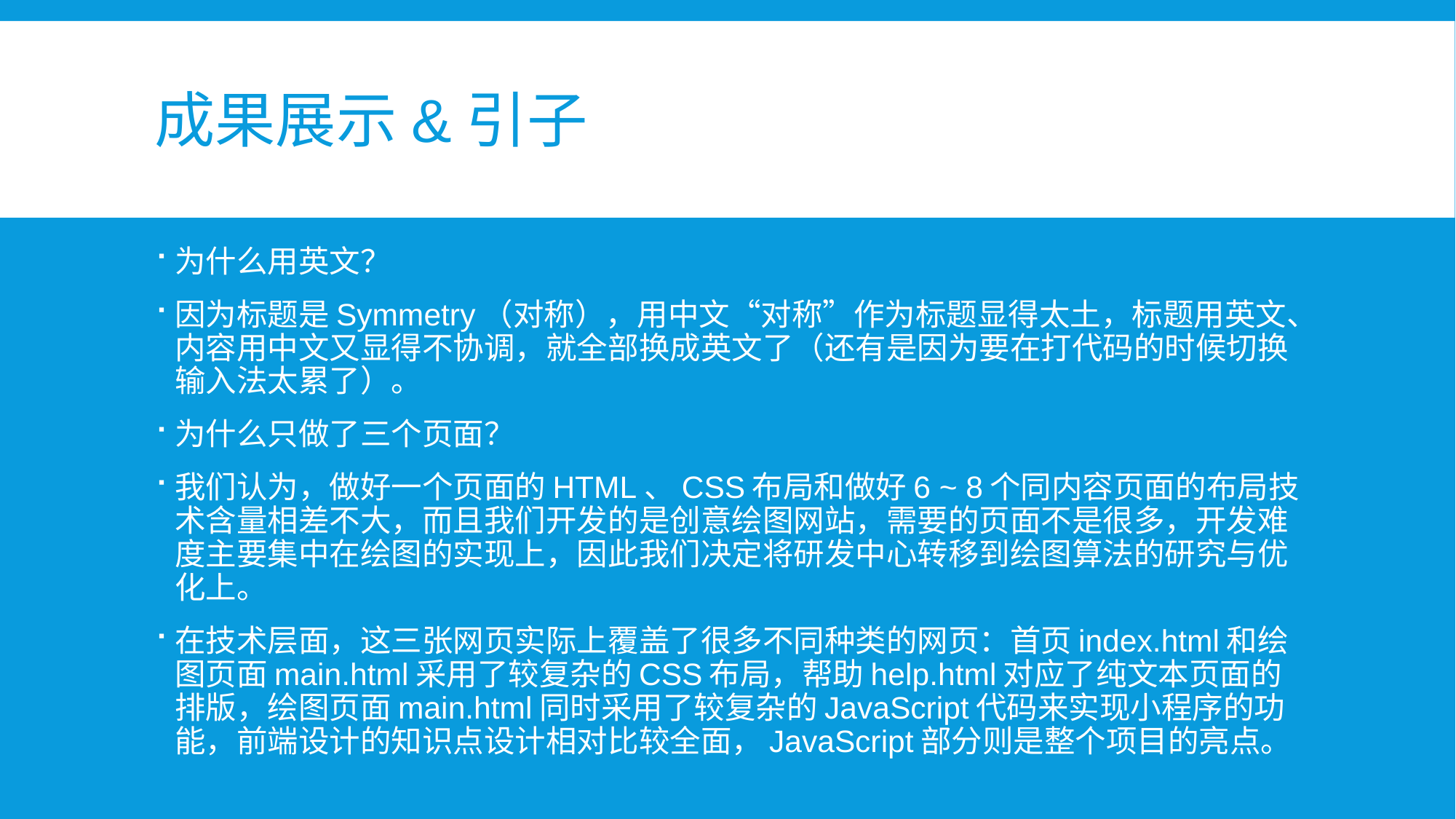

# 成果展示&引子
为什么用英文？
因为标题是Symmetry（对称），用中文“对称”作为标题显得太土，标题用英文、内容用中文又显得不协调，就全部换成英文了（还有是因为要在打代码的时候切换输入法太累了）。
为什么只做了三个页面？
我们认为，做好一个页面的HTML、CSS布局和做好6 ~ 8个同内容页面的布局技术含量相差不大，而且我们开发的是创意绘图网站，需要的页面不是很多，开发难度主要集中在绘图的实现上，因此我们决定将研发中心转移到绘图算法的研究与优化上。
在技术层面，这三张网页实际上覆盖了很多不同种类的网页：首页index.html和绘图页面main.html采用了较复杂的CSS布局，帮助help.html对应了纯文本页面的排版，绘图页面main.html同时采用了较复杂的JavaScript代码来实现小程序的功能，前端设计的知识点设计相对比较全面，JavaScript部分则是整个项目的亮点。